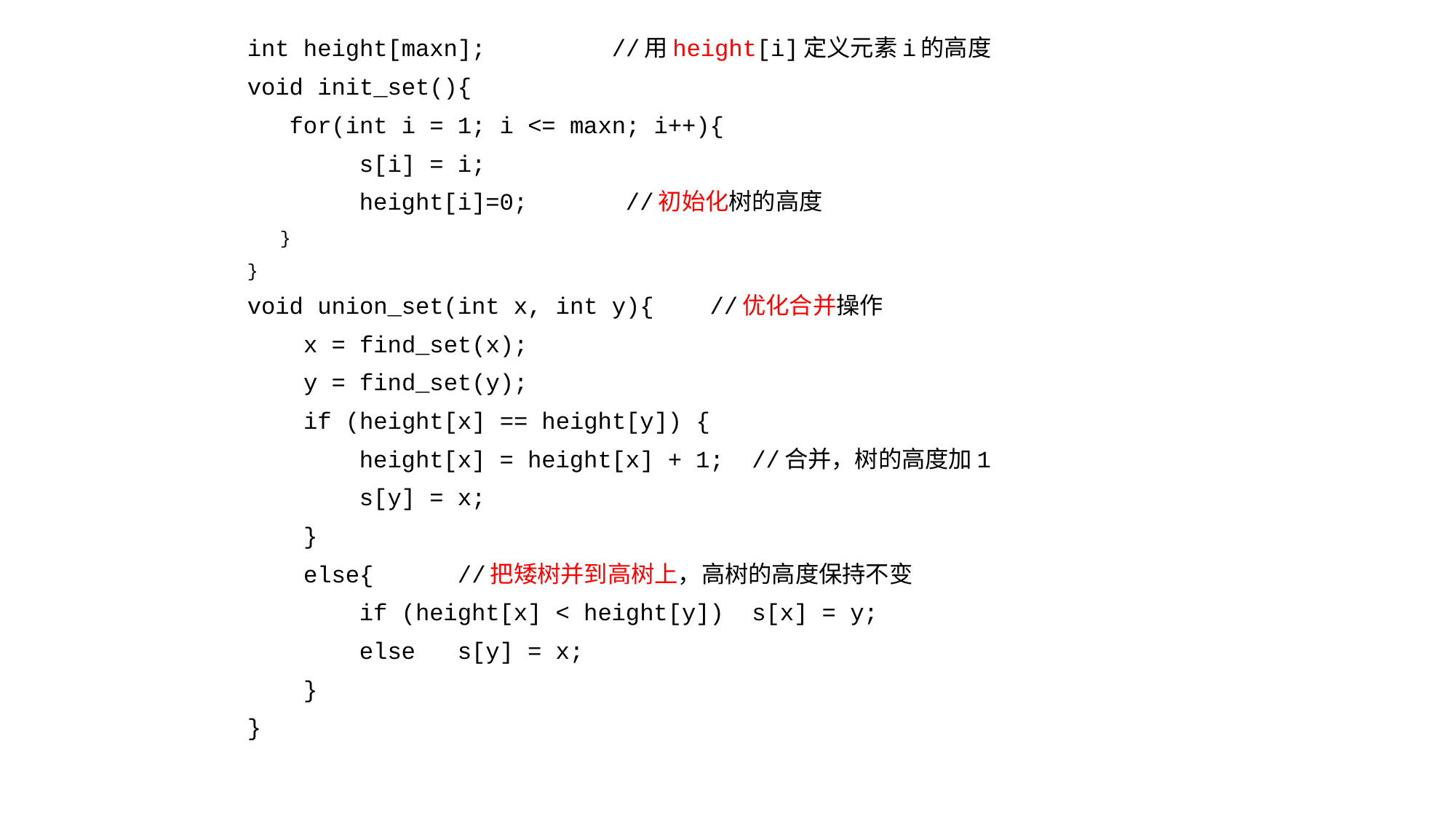

int height[maxn];         //用height[i]定义元素i的高度
void init_set(){
   for(int i = 1; i <= maxn; i++){
        s[i] = i;
        height[i]=0;       //初始化树的高度
   }
}
void union_set(int x, int y){    //优化合并操作
    x = find_set(x);
    y = find_set(y);
    if (height[x] == height[y]) {
        height[x] = height[x] + 1;  //合并，树的高度加1
        s[y] = x;
    }
    else{      //把矮树并到高树上，高树的高度保持不变
        if (height[x] < height[y])  s[x] = y;
        else   s[y] = x;
    }
}